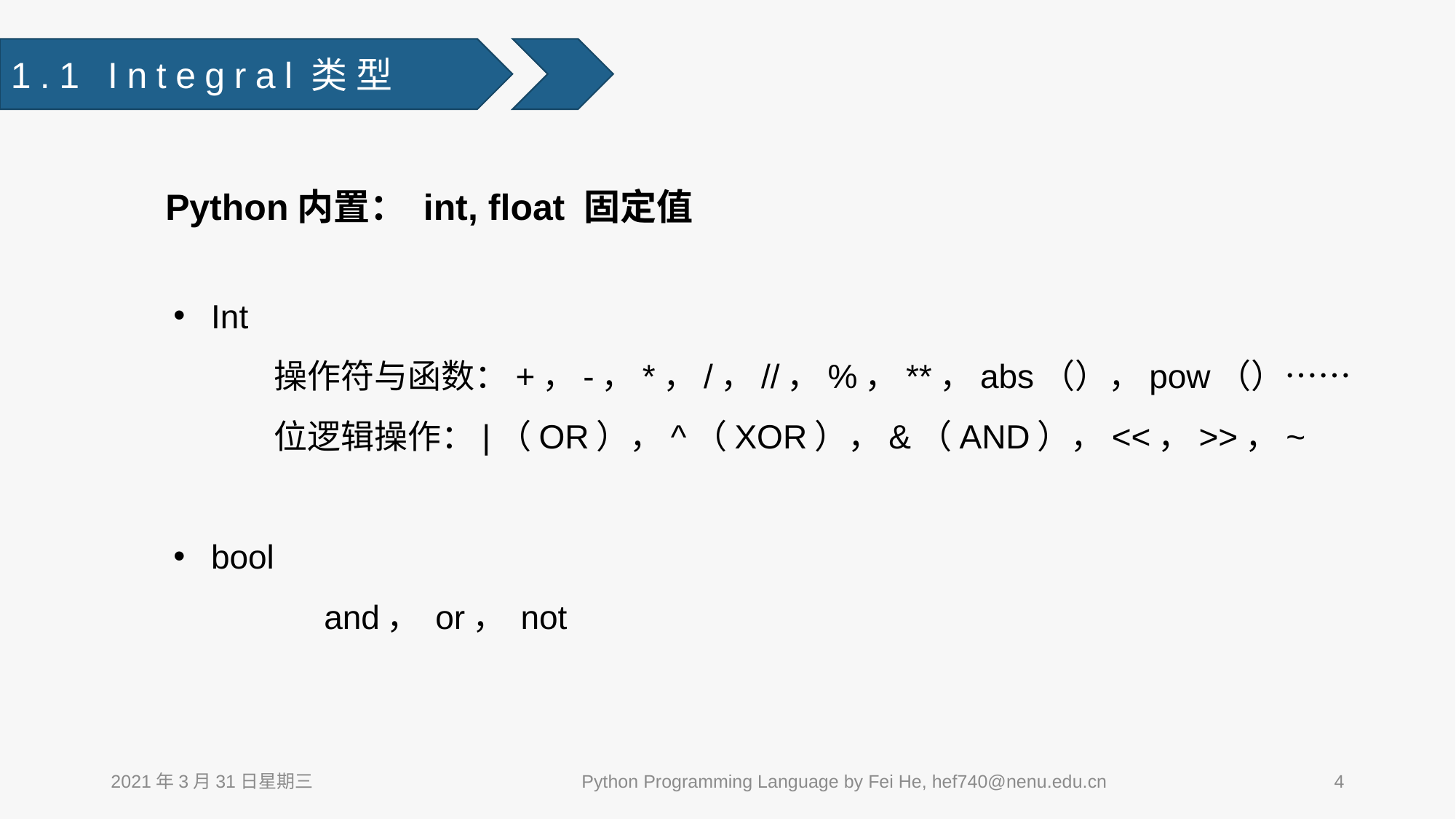

1.1 Integral类型

Python内置： int, float 固定值
Int
	操作符与函数：+，-，*，/，//，%，**，abs（），pow（）……
	位逻辑操作：|（OR），^（XOR），&（AND），<<，>>，~

bool
	and， or， not

2021年3月31日星期三
Python Programming Language by Fei He, hef740@nenu.edu.cn
4